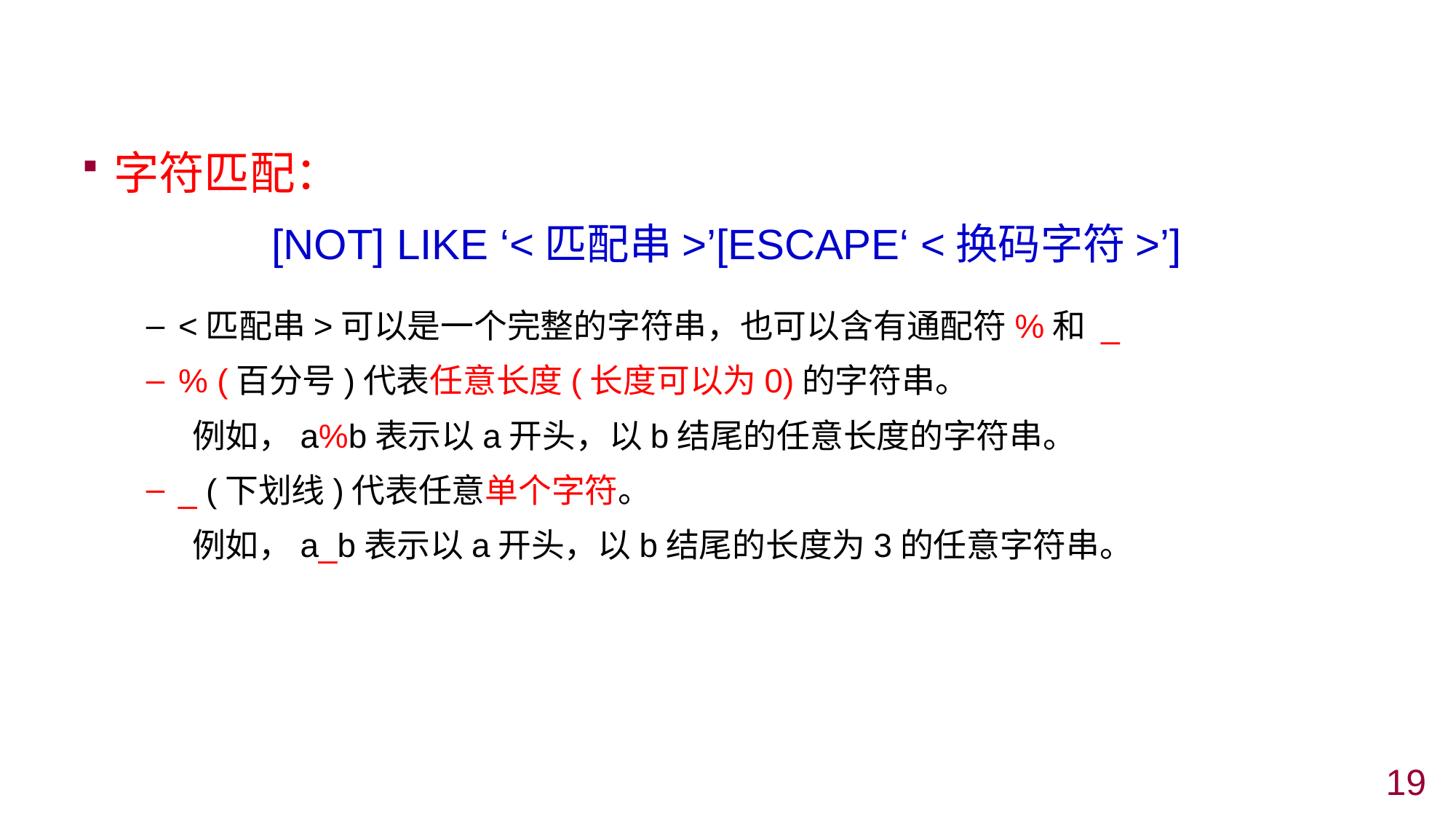

#
字符匹配：
[NOT] LIKE ‘<匹配串>’[ESCAPE‘ <换码字符>’]

<匹配串>可以是一个完整的字符串，也可以含有通配符%和 _
% (百分号)代表任意长度(长度可以为0)的字符串。
        例如，a%b表示以a开头，以b结尾的任意长度的字符串。
_ (下划线)代表任意单个字符。
        例如，a_b表示以a开头，以b结尾的长度为3的任意字符串。
19